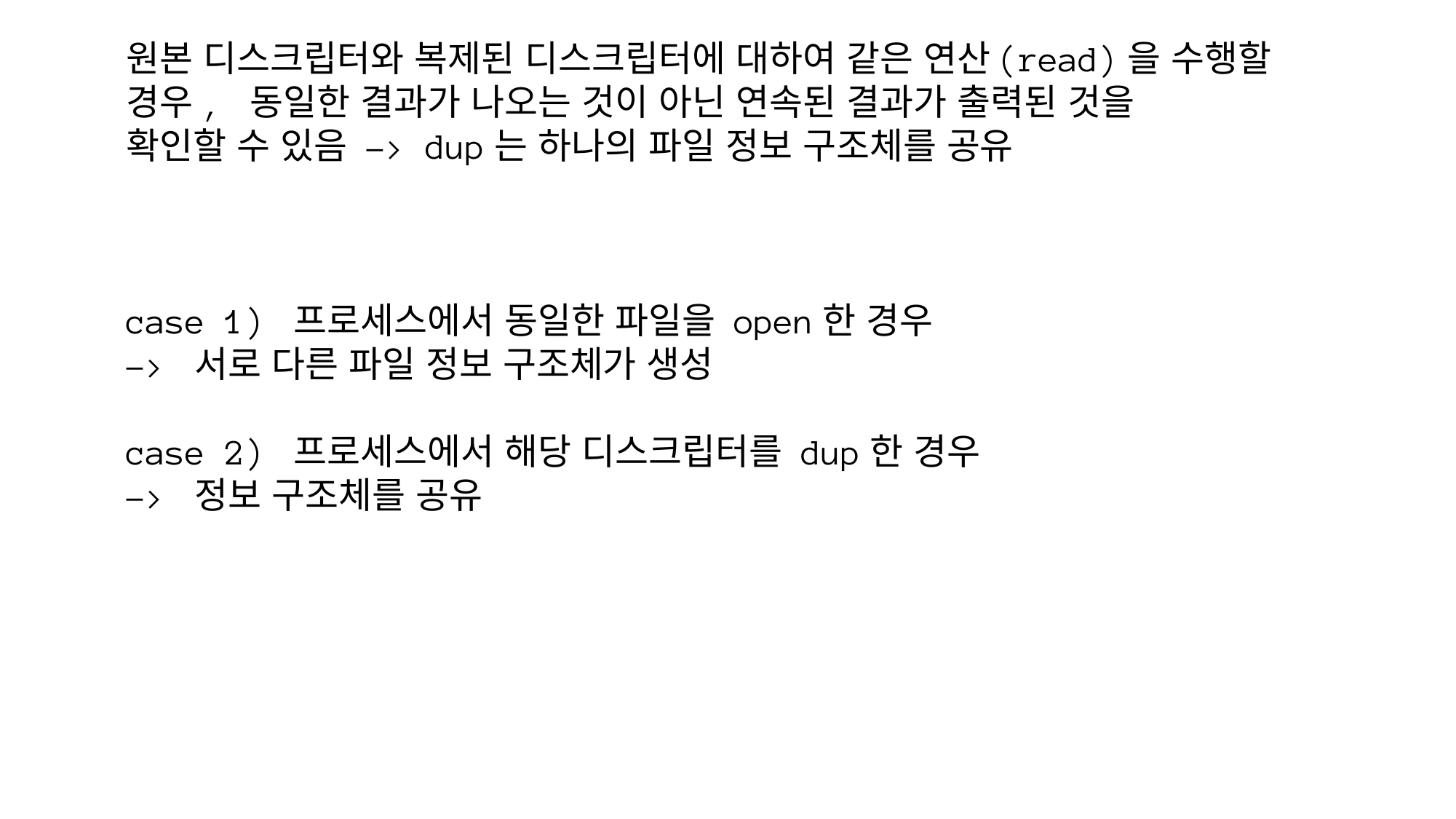

원본 디스크립터와 복제된 디스크립터에 대하여 같은 연산(read)을 수행할
경우, 동일한 결과가 나오는 것이 아닌 연속된 결과가 출력된 것을
확인할 수 있음 -> dup는 하나의 파일 정보 구조체를 공유

case 1) 프로세스에서 동일한 파일을 open한 경우
-> 서로 다른 파일 정보 구조체가 생성

case 2) 프로세스에서 해당 디스크립터를 dup한 경우
-> 정보 구조체를 공유